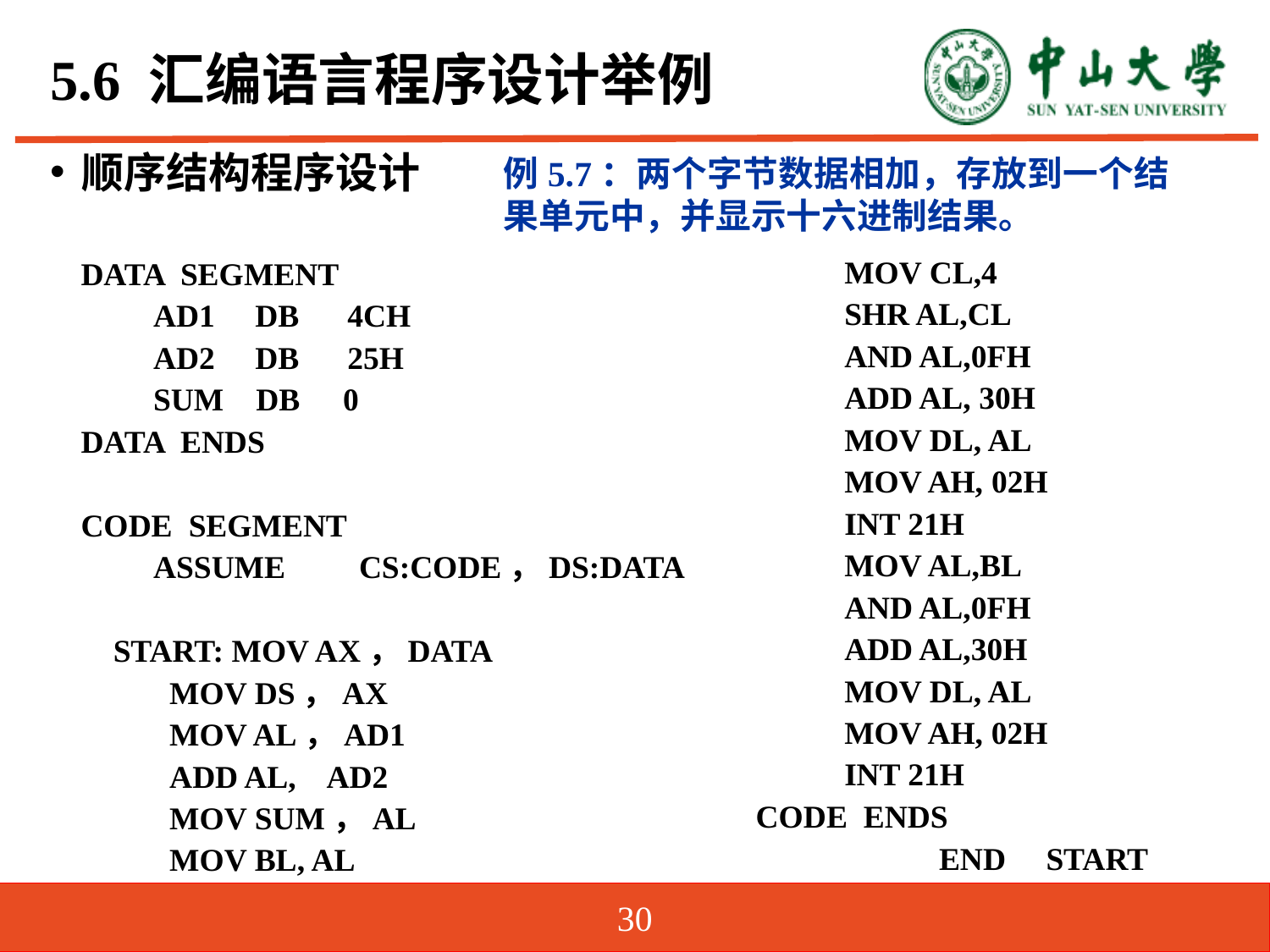

# 5.6 汇编语言程序设计举例
顺序结构程序设计
例5.7：两个字节数据相加，存放到一个结果单元中，并显示十六进制结果。
           MOV CL,4
           SHR AL,CL
           AND AL,0FH
           ADD AL, 30H
           MOV DL, AL
           MOV AH, 02H
           INT 21H
           MOV AL,BL
           AND AL,0FH
           ADD AL,30H
           MOV DL, AL
           MOV AH, 02H
           INT 21H
CODE  ENDS
	       END     START
DATA  SEGMENT
         AD1     DB      4CH
         AD2     DB      25H
         SUM    DB	 0
DATA  ENDS

CODE  SEGMENT
         ASSUME	   CS:CODE，DS:DATA
    START: MOV AX，DATA
           MOV DS，AX
           MOV AL，AD1
           ADD AL,    AD2
           MOV SUM，AL
           MOV BL, AL
30